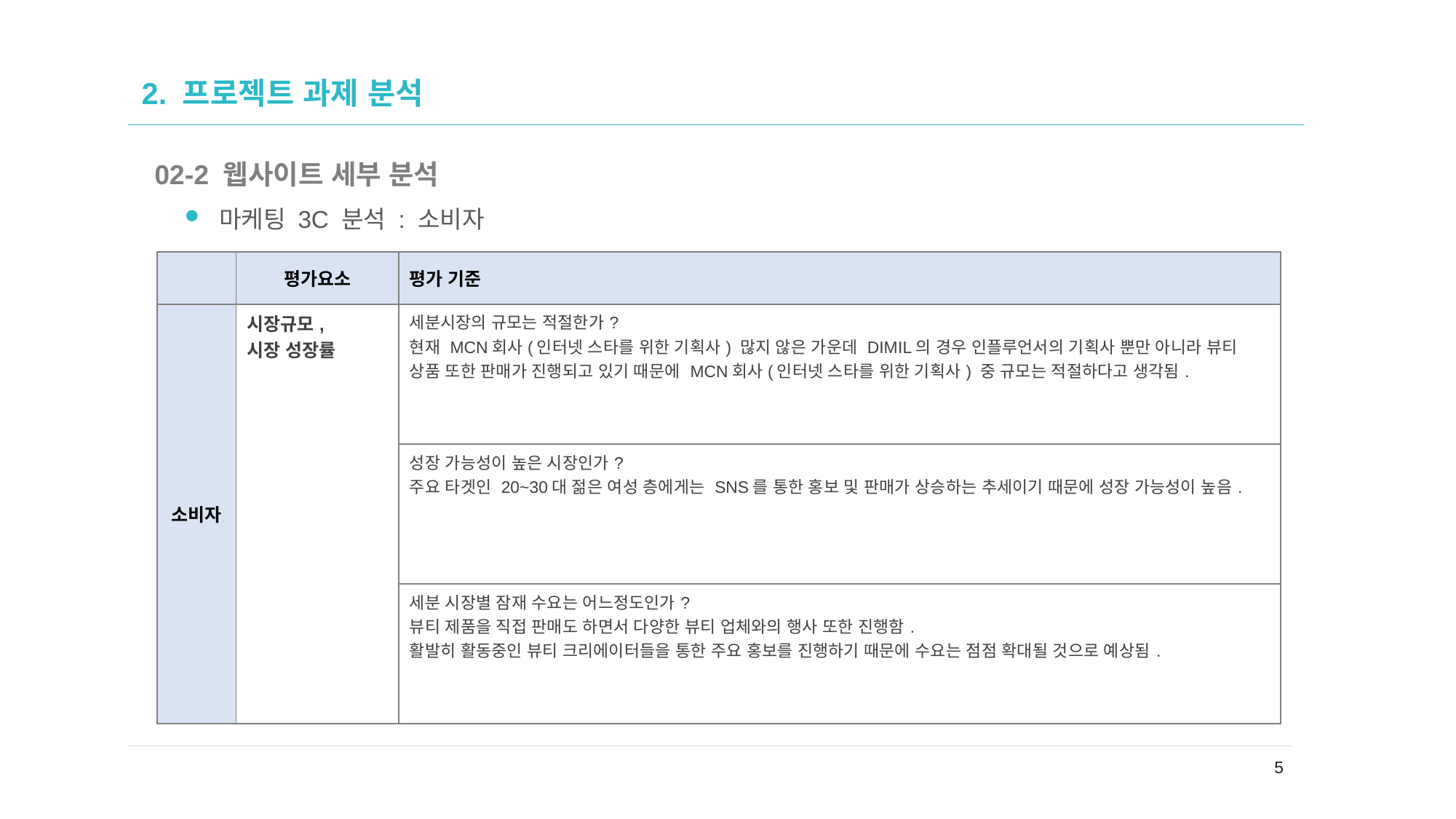

02
# 2. 프로젝트 과제 분석
02-2 웹사이트 세부 분석
마케팅 3C 분석 : 소비자

|  | 평가요소 | 평가 기준 |
| --- | --- | --- |
| 소비자 | 시장규모, 시장 성장률 | 세분시장의 규모는 적절한가? 현재 MCN회사(인터넷 스타를 위한 기획사) 많지 않은 가운데 DIMIL의 경우 인플루언서의 기획사 뿐만 아니라 뷰티 상품 또한 판매가 진행되고 있기 때문에 MCN회사(인터넷 스타를 위한 기획사) 중 규모는 적절하다고 생각됨. |
|  |  | 성장 가능성이 높은 시장인가? 주요 타겟인 20~30대 젊은 여성 층에게는 SNS를 통한 홍보 및 판매가 상승하는 추세이기 때문에 성장 가능성이 높음. |
|  |  | 세분 시장별 잠재 수요는 어느정도인가? 뷰티 제품을 직접 판매도 하면서 다양한 뷰티 업체와의 행사 또한 진행함. 활발히 활동중인 뷰티 크리에이터들을 통한 주요 홍보를 진행하기 때문에 수요는 점점 확대될 것으로 예상됨. |
5